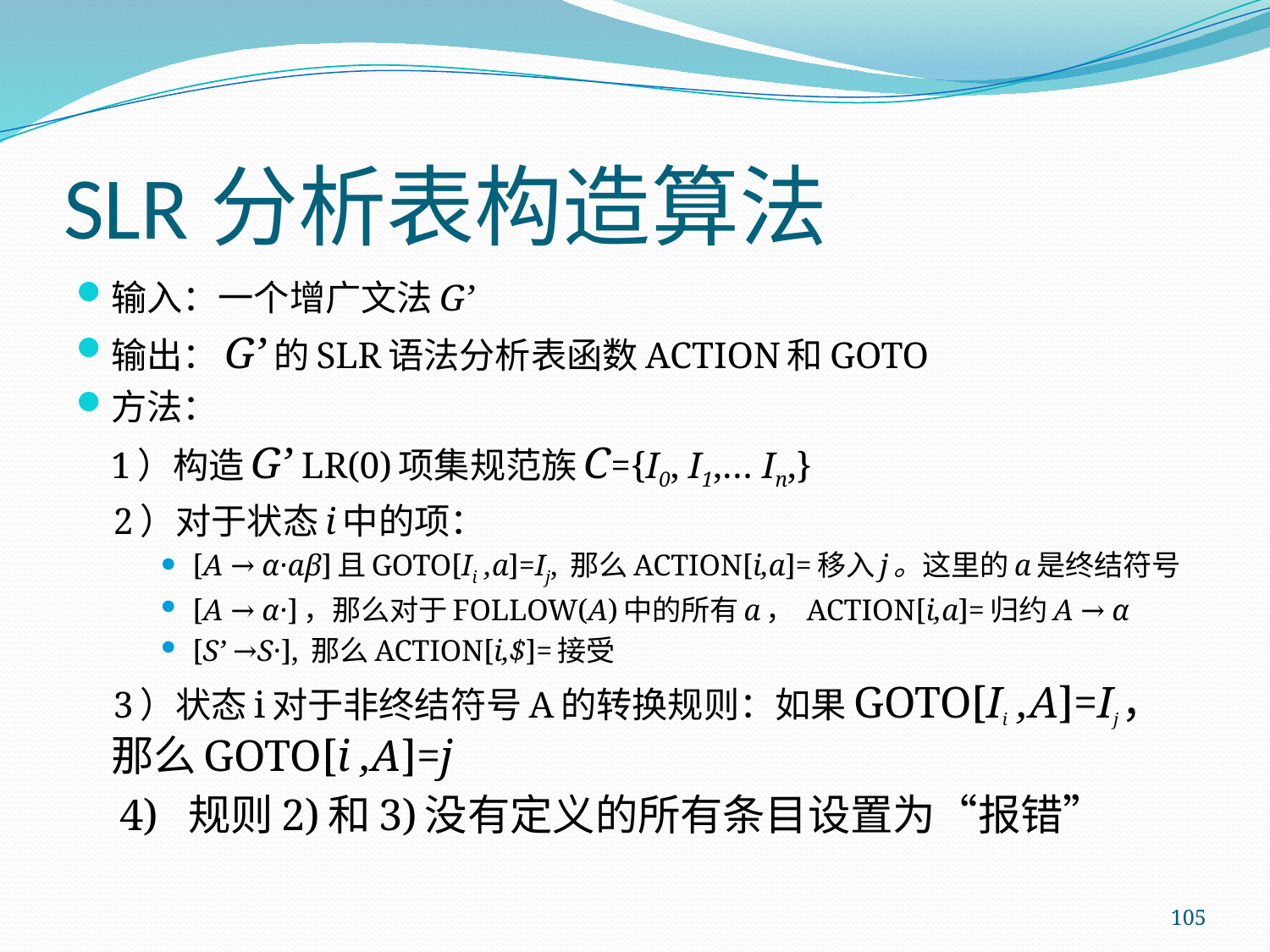

# SLR分析表构造算法
输入：一个增广文法G’
输出：G’的SLR语法分析表函数ACTION和GOTO
方法：
	1）构造G’ LR(0)项集规范族C={I0, I1,… In,}
    2）对于状态i中的项：
[A → α·aβ]且GOTO[Ii ,a]=Ij, 那么ACTION[i,a]=移入j。这里的a是终结符号
[A → α·]，那么对于FOLLOW(A)中的所有a， ACTION[i,a]=归约A → α
[S’ →S·], 那么ACTION[i,$]=接受
    3）状态i对于非终结符号A的转换规则：如果GOTO[Ii ,A]=Ij，那么GOTO[i ,A]=j
    4)  规则2)和3)没有定义的所有条目设置为“报错”
105